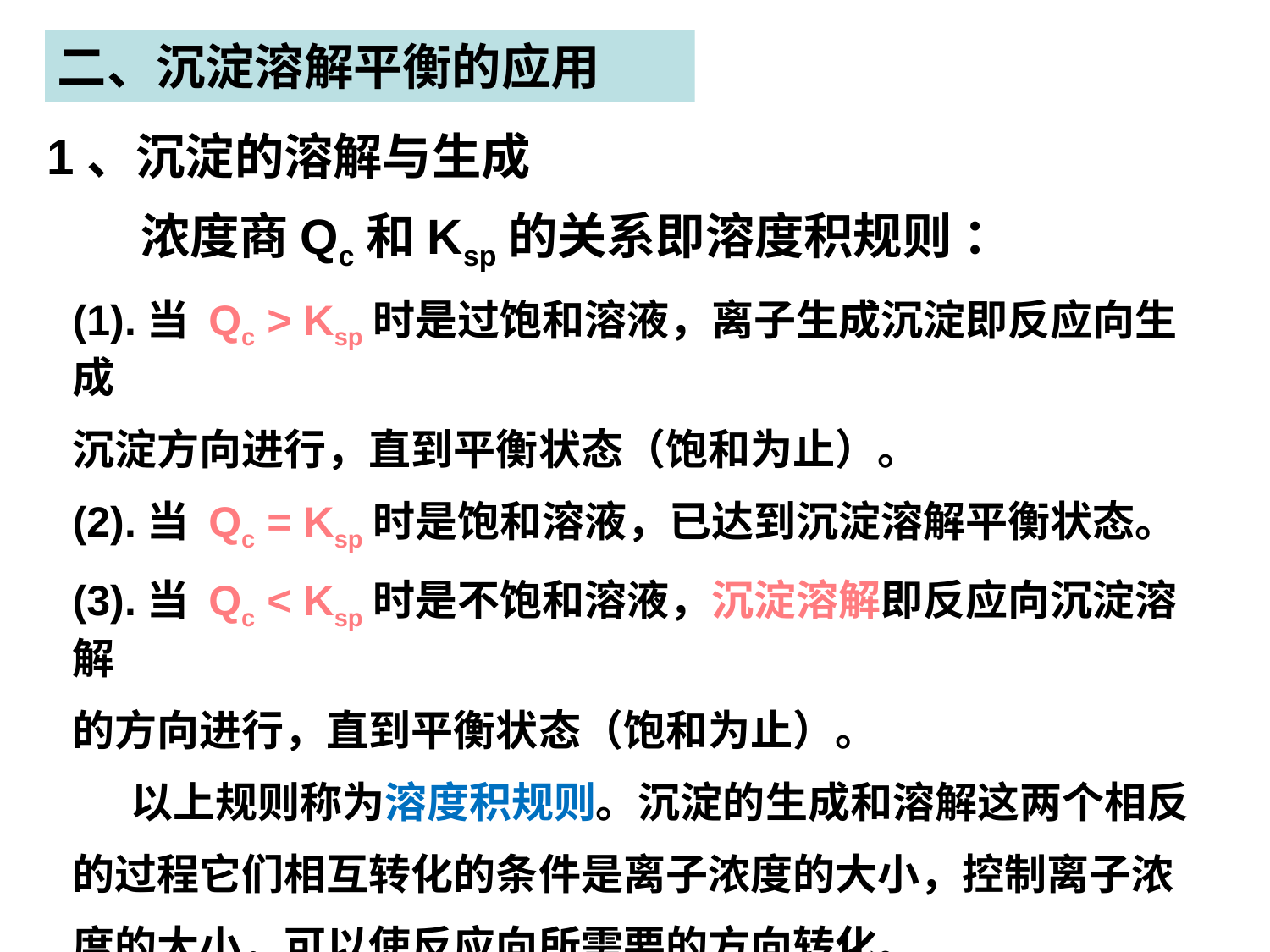

二、沉淀溶解平衡的应用
1、沉淀的溶解与生成
     浓度商Qc和Ksp的关系即溶度积规则 ：
(1).当 Qc > Ksp时是过饱和溶液，离子生成沉淀即反应向生成
沉淀方向进行，直到平衡状态（饱和为止）。
(2).当 Qc = Ksp时是饱和溶液，已达到沉淀溶解平衡状态。
(3).当 Qc < Ksp时是不饱和溶液，沉淀溶解即反应向沉淀溶解
的方向进行，直到平衡状态（饱和为止）。
     以上规则称为溶度积规则。沉淀的生成和溶解这两个相反
的过程它们相互转化的条件是离子浓度的大小，控制离子浓
度的大小，可以使反应向所需要的方向转化。